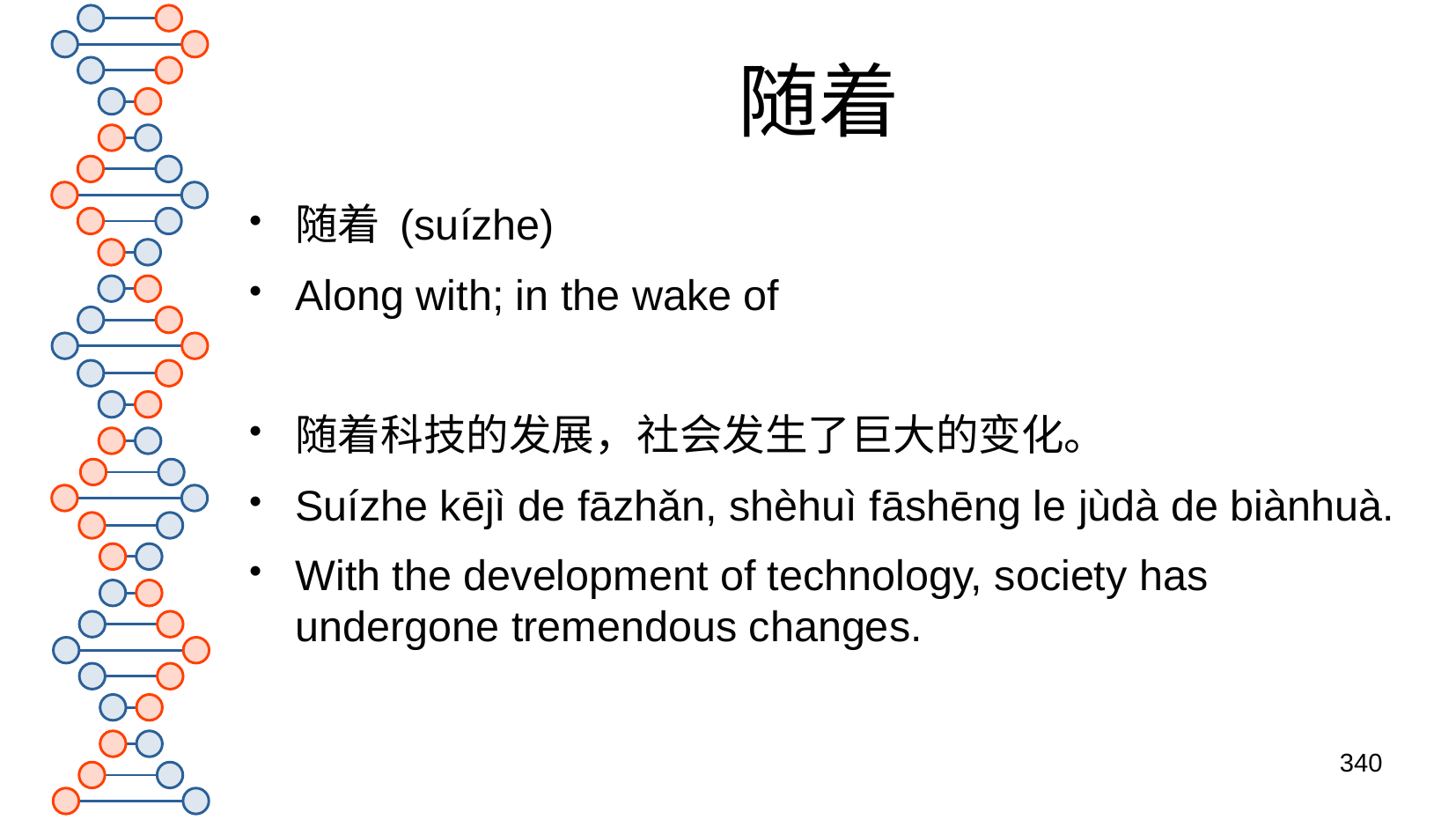

# 随着
随着 (suízhe)
Along with; in the wake of

随着科技的发展，社会发生了巨大的变化。
Suízhe kējì de fāzhǎn, shèhuì fāshēng le jùdà de biànhuà.
With the development of technology, society has undergone tremendous changes.

340